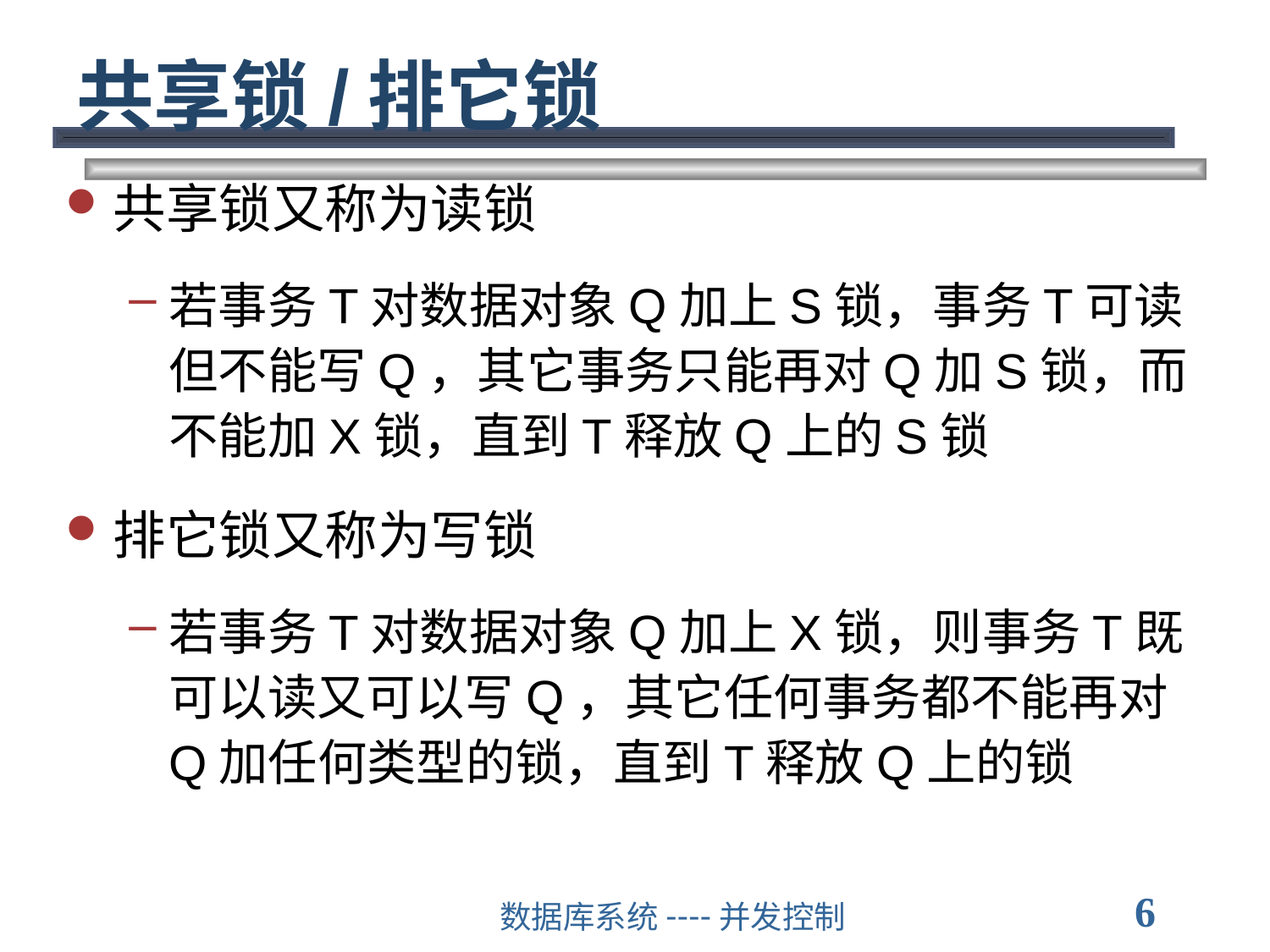

# 共享锁/排它锁
共享锁又称为读锁
若事务T对数据对象Q加上S锁，事务T可读但不能写Q，其它事务只能再对Q加S锁，而不能加X锁，直到T释放Q上的S锁
排它锁又称为写锁
若事务T对数据对象Q加上X锁，则事务T既可以读又可以写Q，其它任何事务都不能再对Q加任何类型的锁，直到T释放Q上的锁
6
数据库系统----并发控制